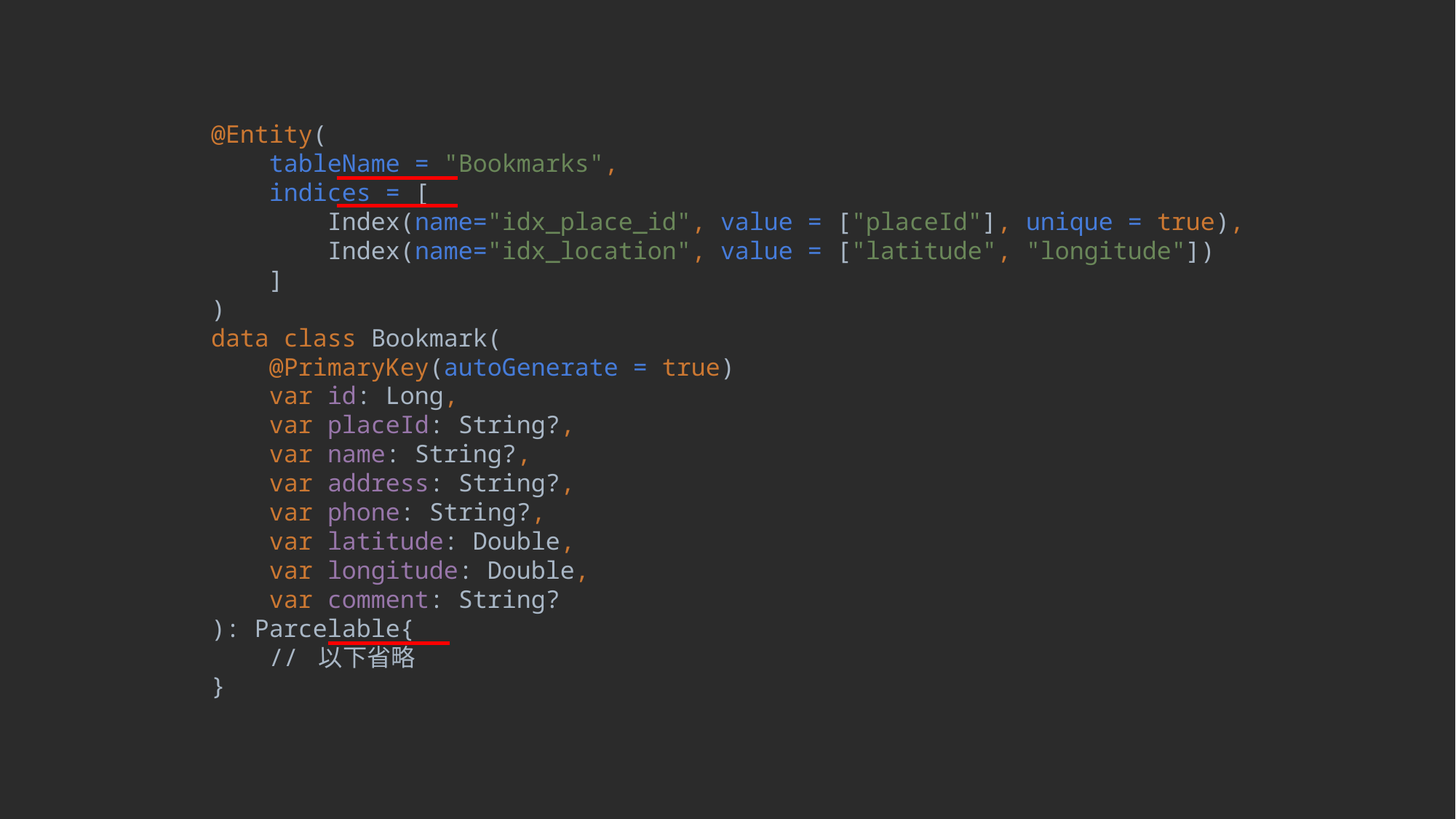

@Entity(
    tableName = "Bookmarks",
    indices = [
        Index(name="idx_place_id", value = ["placeId"], unique = true),
        Index(name="idx_location", value = ["latitude", "longitude"])
    ]
)
data class Bookmark(
    @PrimaryKey(autoGenerate = true)
    var id: Long,
    var placeId: String?,
    var name: String?,
    var address: String?,
    var phone: String?,
    var latitude: Double,
    var longitude: Double,
    var comment: String?
): Parcelable{
    // 以下省略
}